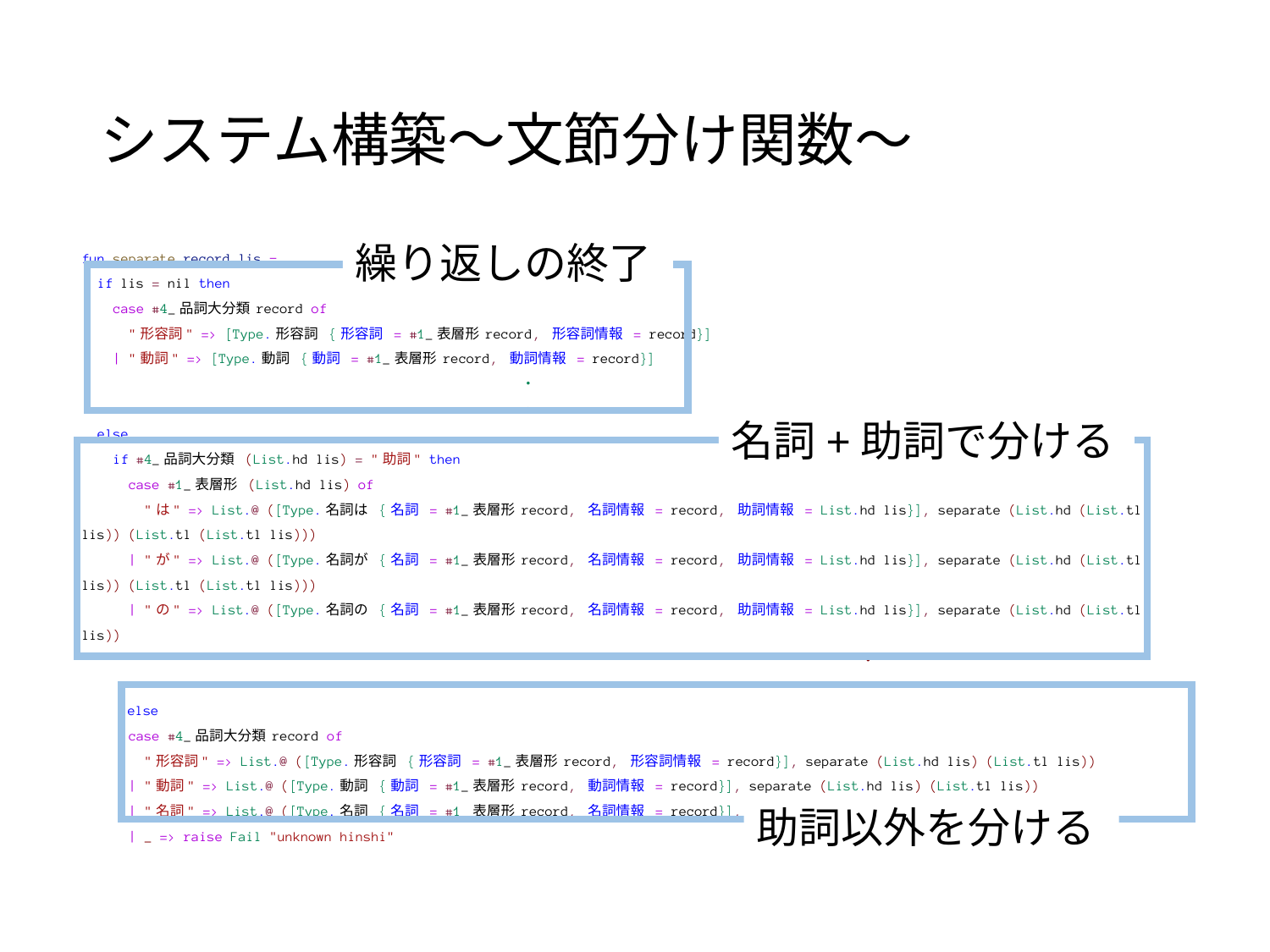

# システム構築～文節分け関数～
繰り返しの終了
fun separate record lis =
  if lis = nil then
    case #4_品詞大分類 record of
      "形容詞" => [Type.形容詞 {形容詞 = #1_表層形 record, 形容詞情報 = record}]
    | "動詞" => [Type.動詞 {動詞 = #1_表層形 record, 動詞情報 = record}]
　　　　　　　　　　　　　　　　　　　　　　　　　　　　　　　・
　　　　　　　　　　　　　　　　　　　　　　　　　　　　　　　・
  else
    if #4_品詞大分類 (List.hd lis) = "助詞" then
      case #1_表層形 (List.hd lis) of
        "は" => List.@ ([Type.名詞は {名詞 = #1_表層形 record, 名詞情報 = record, 助詞情報 = List.hd lis}], separate (List.hd (List.tl lis)) (List.tl (List.tl lis)))
      | "が" => List.@ ([Type.名詞が {名詞 = #1_表層形 record, 名詞情報 = record, 助詞情報 = List.hd lis}], separate (List.hd (List.tl lis)) (List.tl (List.tl lis)))
      | "の" => List.@ ([Type.名詞の {名詞 = #1_表層形 record, 名詞情報 = record, 助詞情報 = List.hd lis}], separate (List.hd (List.tl lis))
　　　　　　　　　　　　　　　　　　　　　　　　　　　　　　　　　　　　　　　　　　　　　　　　　　　　　　　・
　　　　　　　　　　　　　　　　　　　　　　　　　　　　　　　　　　　　　　　　　　　　　　　　　　　　　　　・
　　　else
      case #4_品詞大分類 record of
        "形容詞" => List.@ ([Type.形容詞 {形容詞 = #1_表層形 record, 形容詞情報 = record}], separate (List.hd lis) (List.tl lis))
      | "動詞" => List.@ ([Type.動詞 {動詞 = #1_表層形 record, 動詞情報 = record}], separate (List.hd lis) (List.tl lis))
      | "名詞" => List.@ ([Type.名詞 {名詞 = #1_表層形 record, 名詞情報 = record}], separate (List.hd lis) (List.tl lis))
      | _ => raise Fail "unknown hinshi"

名詞+助詞で分ける

助詞以外を分ける